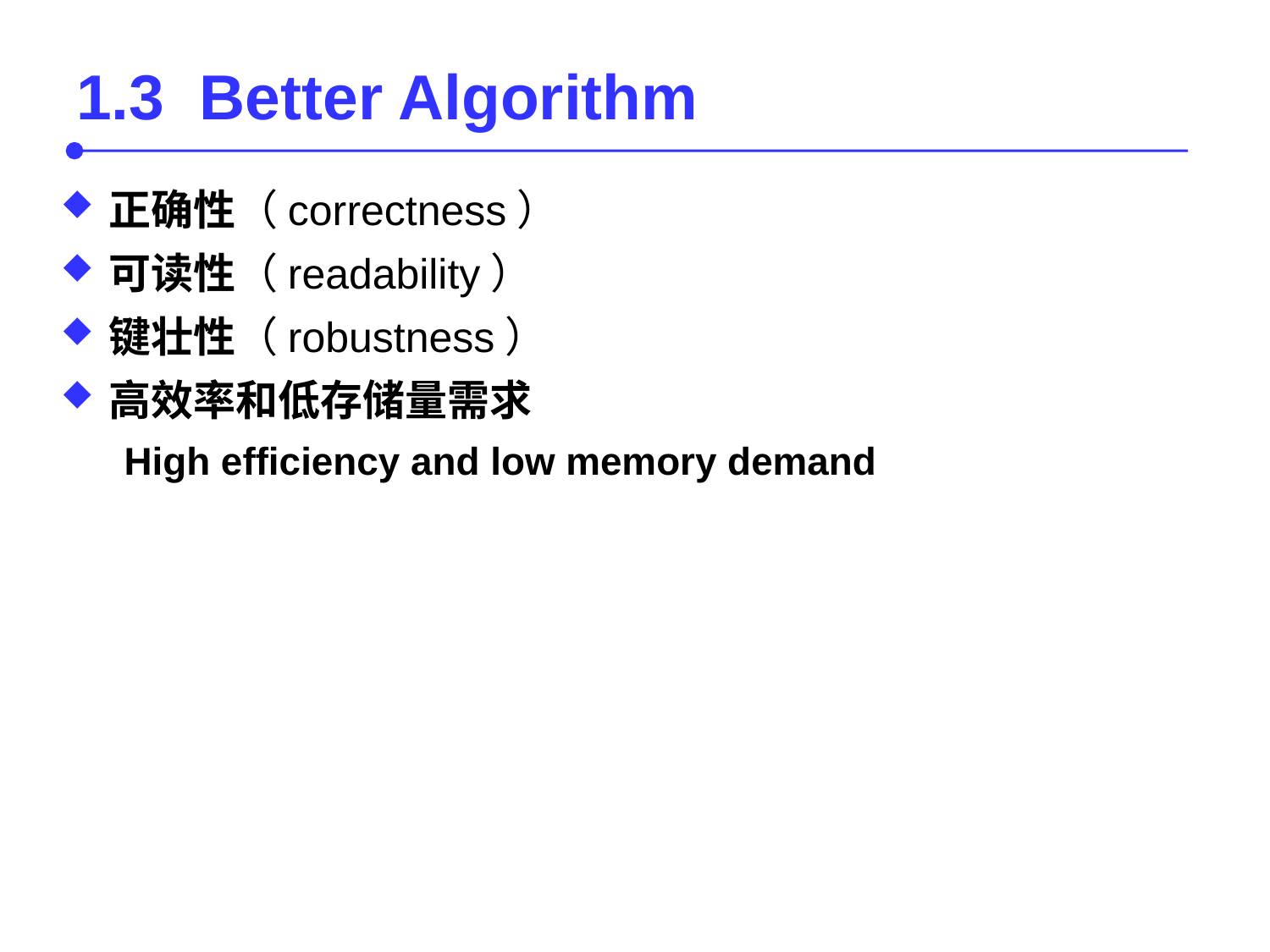

# 1.3  Better Algorithm
正确性（correctness）
可读性（readability）
键壮性（robustness）
高效率和低存储量需求
High efficiency and low memory demand